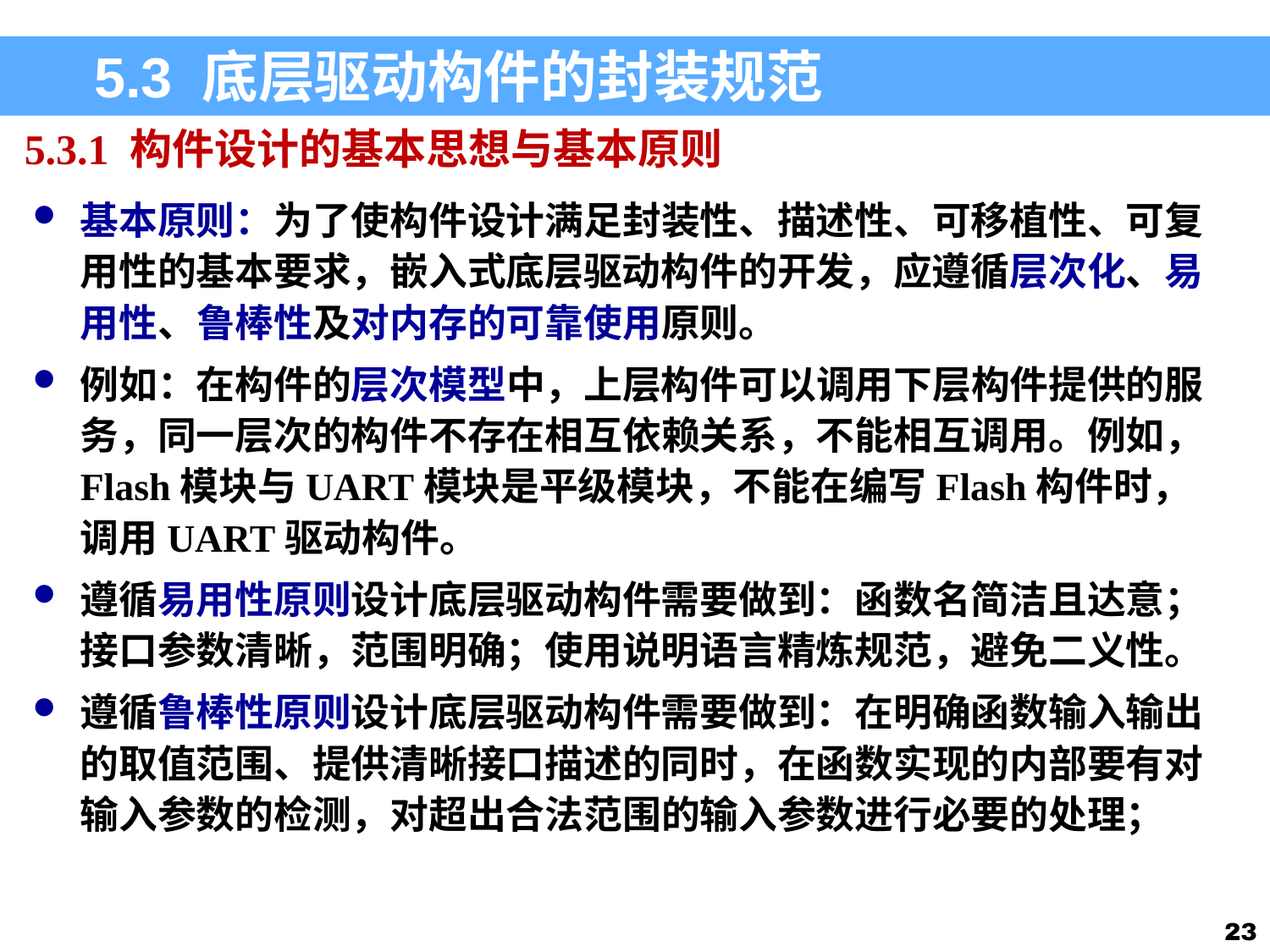

5.3 底层驱动构件的封装规范
5.3.1 构件设计的基本思想与基本原则
基本原则：为了使构件设计满足封装性、描述性、可移植性、可复用性的基本要求，嵌入式底层驱动构件的开发，应遵循层次化、易用性、鲁棒性及对内存的可靠使用原则。
例如：在构件的层次模型中，上层构件可以调用下层构件提供的服务，同一层次的构件不存在相互依赖关系，不能相互调用。例如，Flash模块与UART模块是平级模块，不能在编写Flash构件时，调用UART驱动构件。
遵循易用性原则设计底层驱动构件需要做到：函数名简洁且达意；接口参数清晰，范围明确；使用说明语言精炼规范，避免二义性。
遵循鲁棒性原则设计底层驱动构件需要做到：在明确函数输入输出的取值范围、提供清晰接口描述的同时，在函数实现的内部要有对输入参数的检测，对超出合法范围的输入参数进行必要的处理；
23